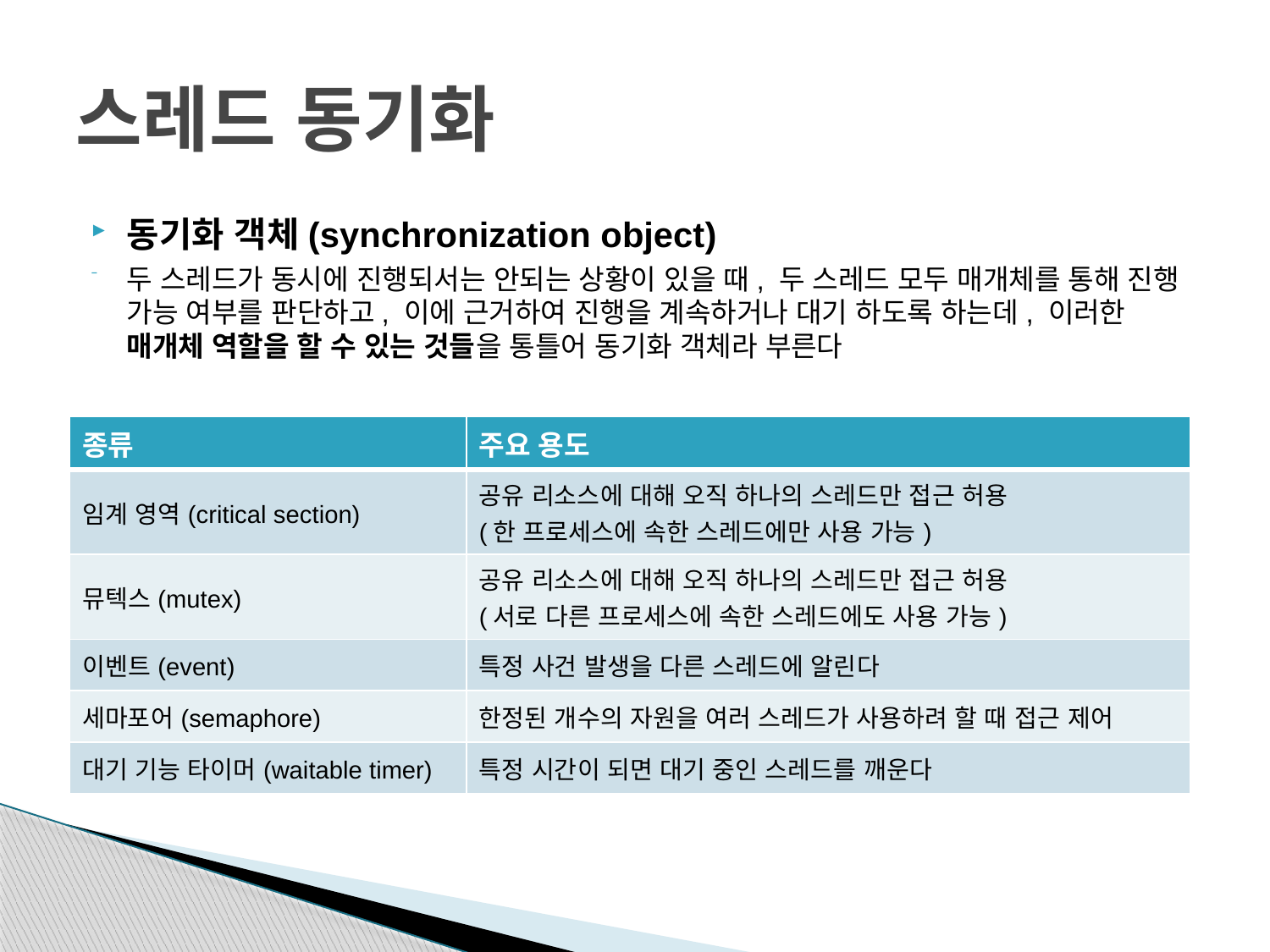

# 스레드 동기화
동기화 객체(synchronization object)
두 스레드가 동시에 진행되서는 안되는 상황이 있을 때, 두 스레드 모두 매개체를 통해 진행 가능 여부를 판단하고, 이에 근거하여 진행을 계속하거나 대기 하도록 하는데, 이러한 매개체 역할을 할 수 있는 것들을 통틀어 동기화 객체라 부른다
| 종류 | 주요 용도 |
| --- | --- |
| 임계 영역(critical section) | 공유 리소스에 대해 오직 하나의 스레드만 접근 허용 (한 프로세스에 속한 스레드에만 사용 가능) |
| 뮤텍스(mutex) | 공유 리소스에 대해 오직 하나의 스레드만 접근 허용 (서로 다른 프로세스에 속한 스레드에도 사용 가능) |
| 이벤트(event) | 특정 사건 발생을 다른 스레드에 알린다 |
| 세마포어(semaphore) | 한정된 개수의 자원을 여러 스레드가 사용하려 할 때 접근 제어 |
| 대기 기능 타이머(waitable timer) | 특정 시간이 되면 대기 중인 스레드를 깨운다 |